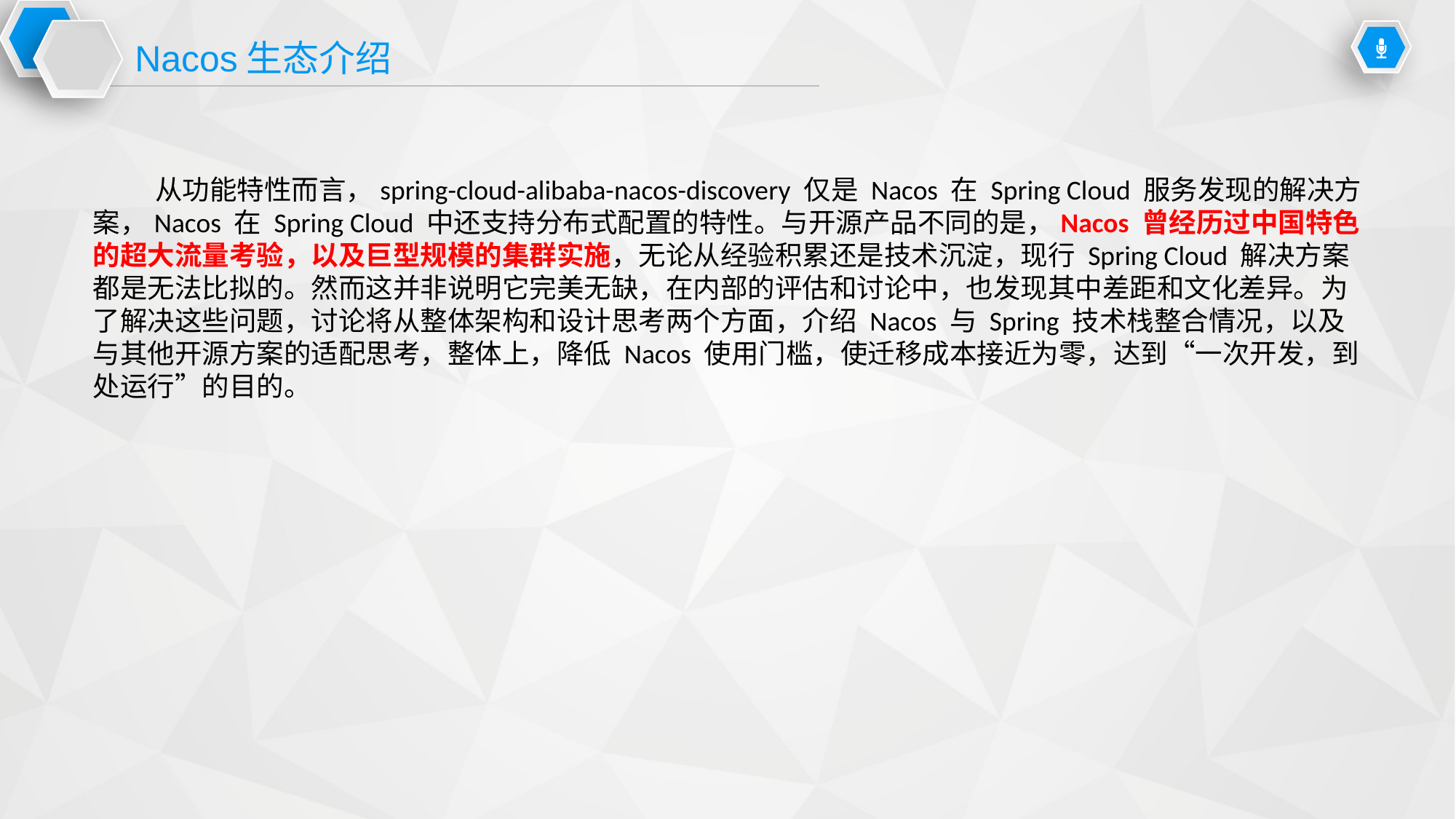

Nacos生态介绍

         从功能特性而言，spring-cloud-alibaba-nacos-discovery 仅是 Nacos 在 Spring Cloud 服务发现的解决方案，Nacos 在 Spring Cloud 中还支持分布式配置的特性。与开源产品不同的是，Nacos 曾经历过中国特色的超大流量考验，以及巨型规模的集群实施，无论从经验积累还是技术沉淀，现行 Spring Cloud 解决方案 都是无法比拟的。然而这并非说明它完美无缺，在内部的评估和讨论中，也发现其中差距和文化差异。为了解决这些问题，讨论将从整体架构和设计思考两个方面，介绍 Nacos 与 Spring 技术栈整合情况，以及与其他开源方案的适配思考，整体上，降低 Nacos 使用门槛，使迁移成本接近为零，达到“一次开发，到处运行”的目的。